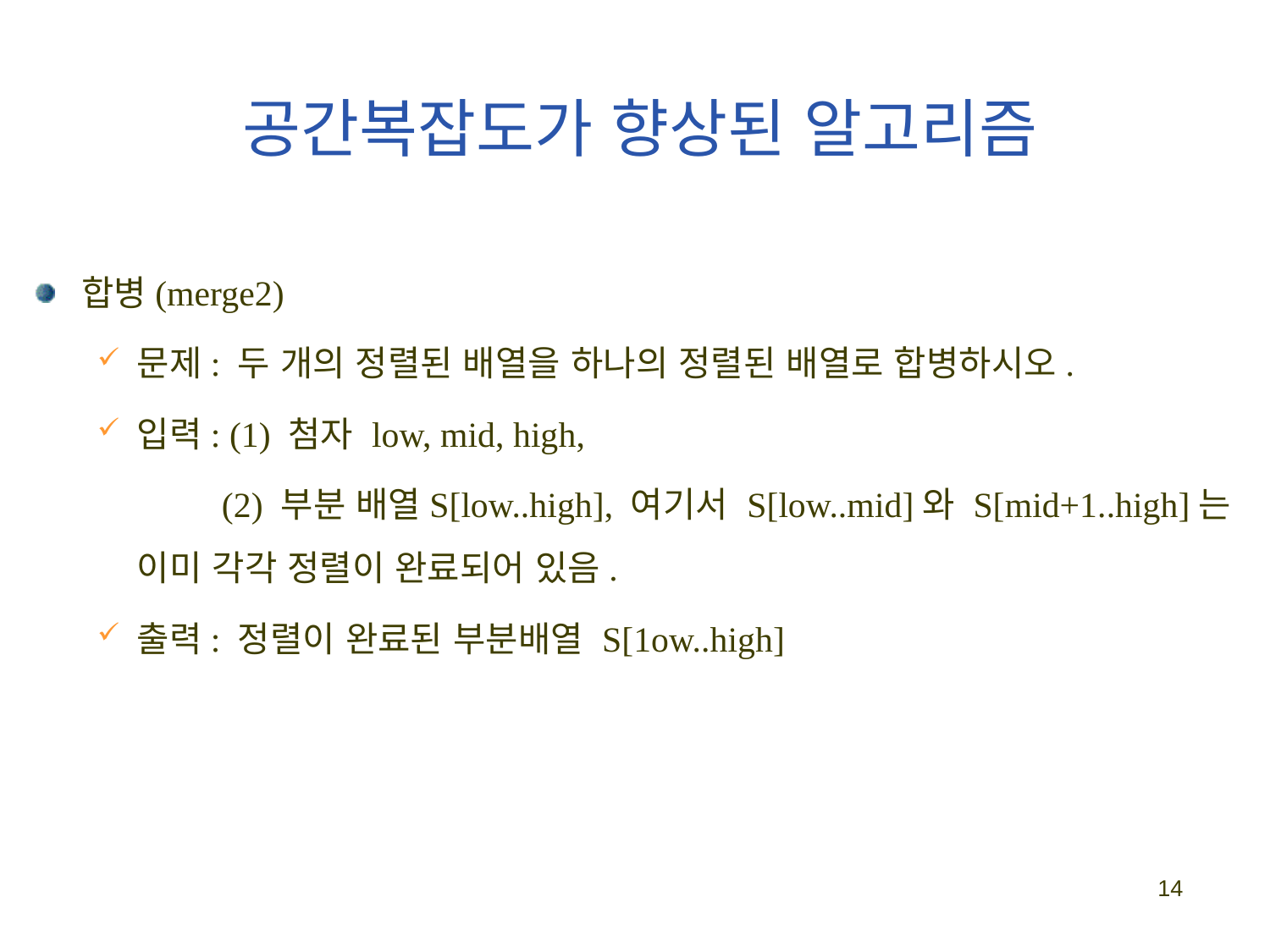

공간복잡도가 향상된 알고리즘
합병(merge2)
문제: 두 개의 정렬된 배열을 하나의 정렬된 배열로 합병하시오.
입력: (1) 첨자 low, mid, high,
              (2) 부분 배열S[low..high], 여기서 S[low..mid]와 S[mid+1..high]는 이미 각각 정렬이 완료되어 있음.
출력: 정렬이 완료된 부분배열 S[1ow..high]
14